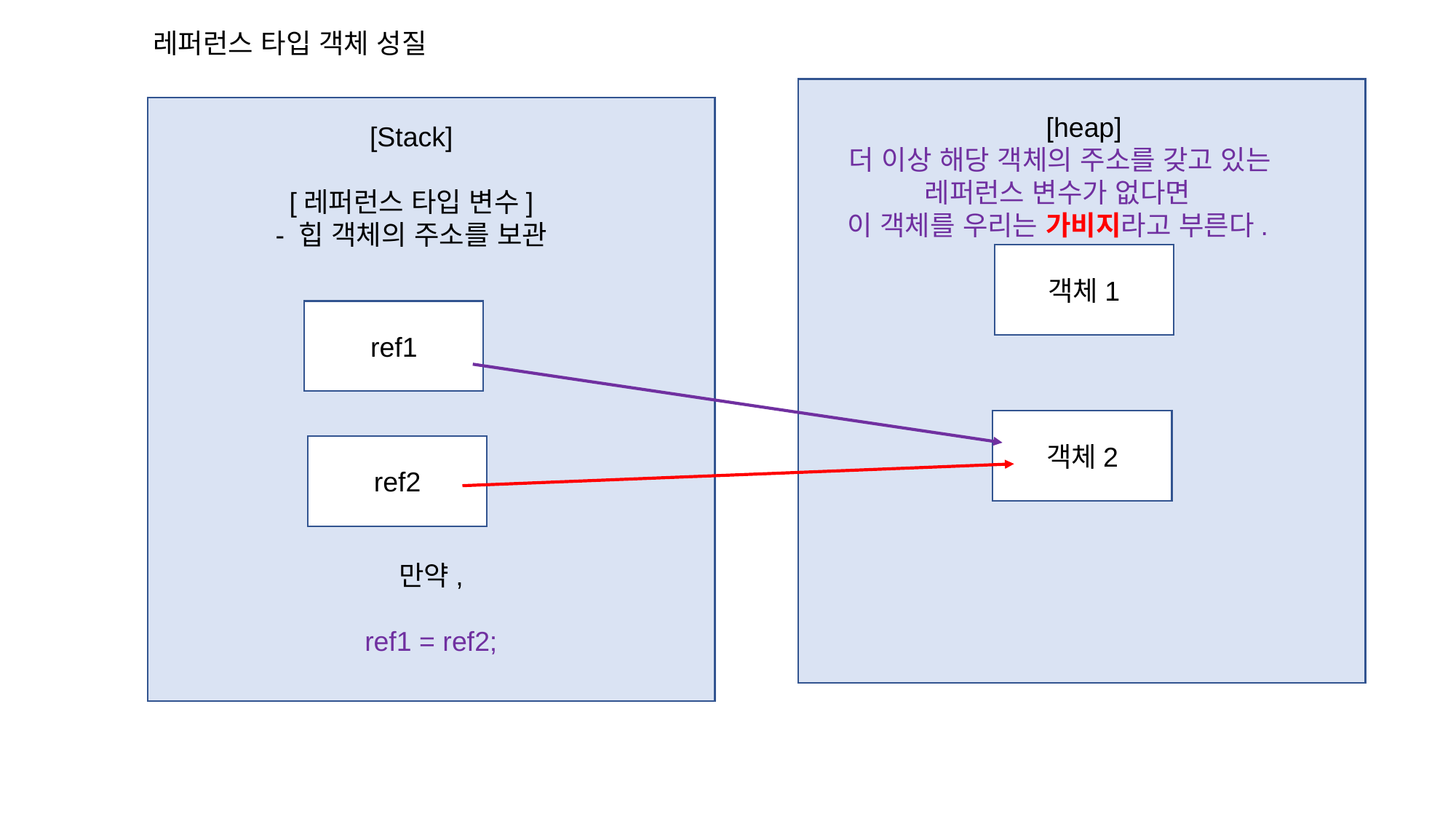

레퍼런스 타입 객체 성질

[heap]
[Stack]

[레퍼런스 타입 변수]
- 힙 객체의 주소를 보관
 더 이상 해당 객체의 주소를 갖고 있는
레퍼런스 변수가 없다면
이 객체를 우리는 가비지라고 부른다.
객체1
ref1
객체2
ref2
만약,

ref1 = ref2;